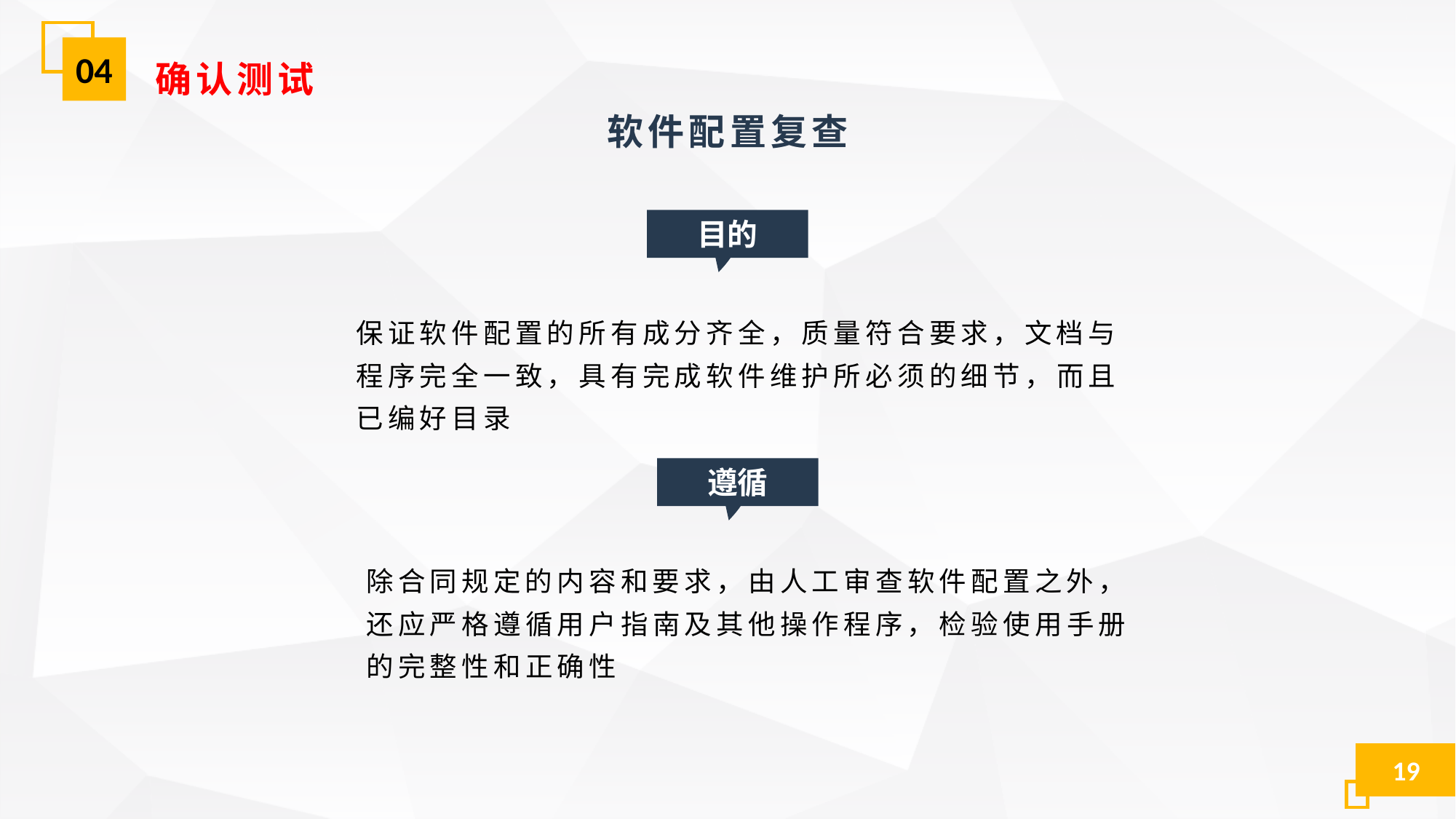

04
确认测试
软件配置复查
目的

保证软件配置的所有成分齐全，质量符合要求，文档与程序完全一致，具有完成软件维护所必须的细节，而且已编好目录
遵循

除合同规定的内容和要求，由人工审查软件配置之外，还应严格遵循用户指南及其他操作程序，检验使用手册的完整性和正确性
19